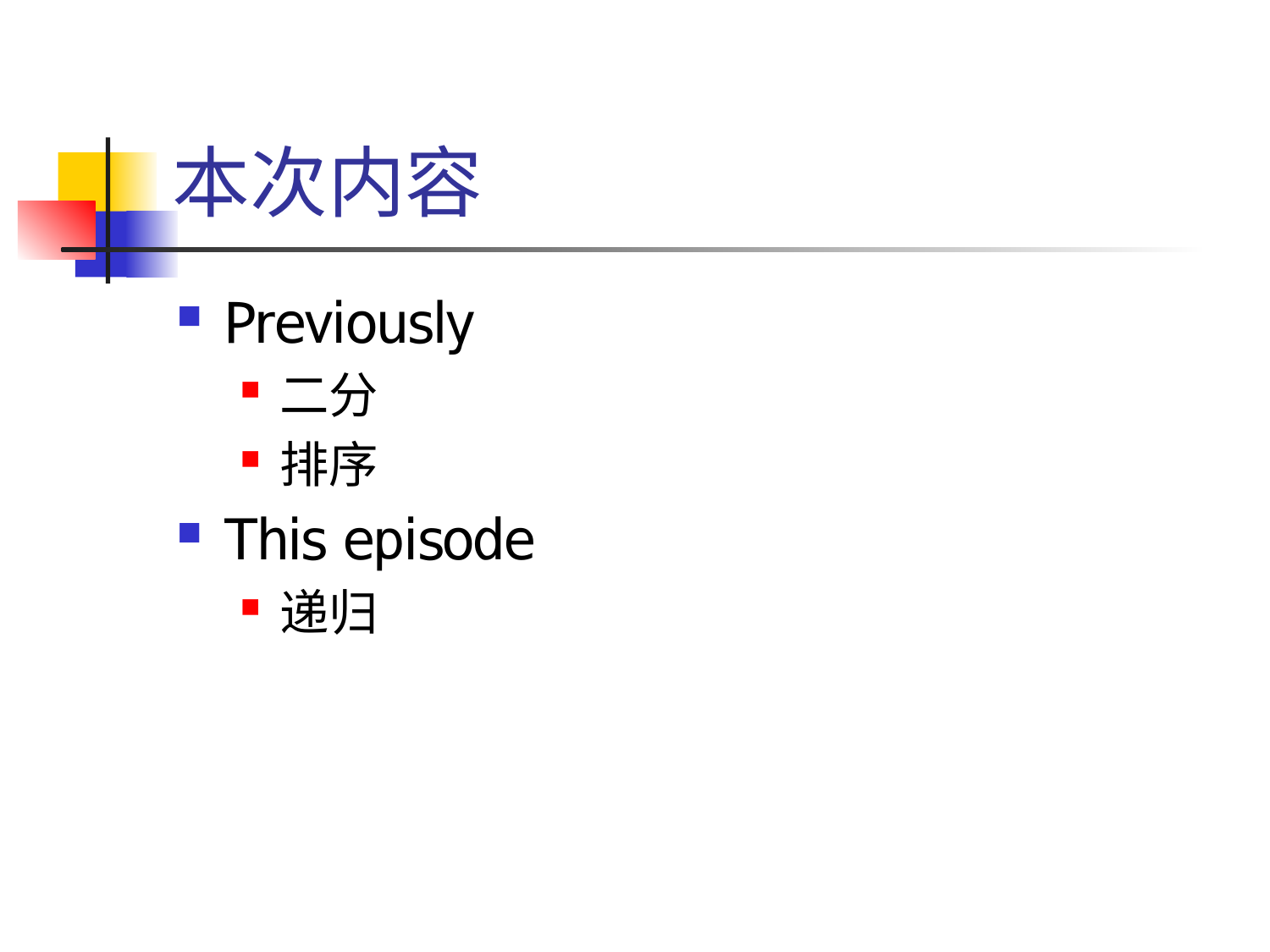

# 本次内容
Previously
二分
排序
This episode
递归